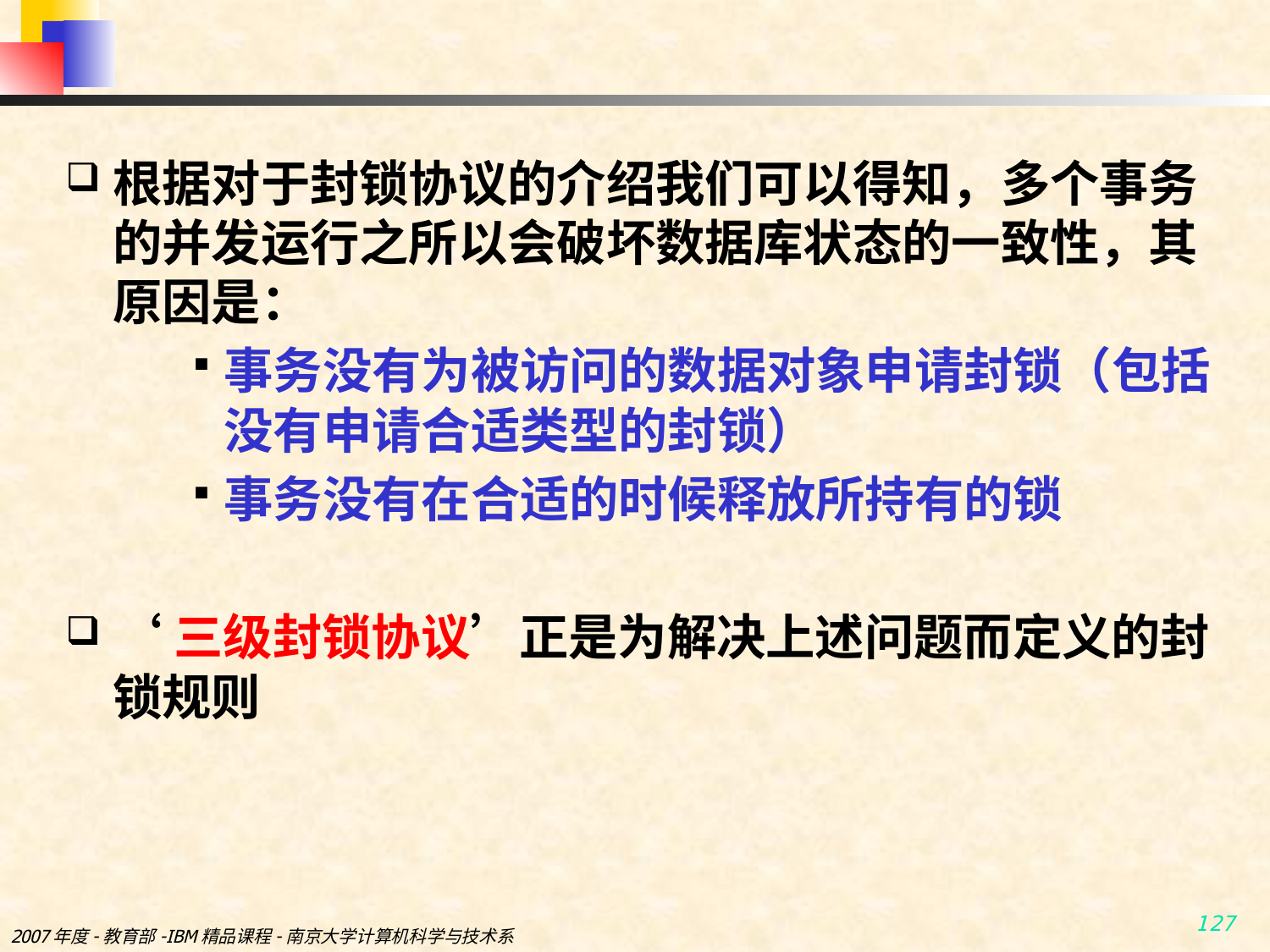

#
根据对于封锁协议的介绍我们可以得知，多个事务的并发运行之所以会破坏数据库状态的一致性，其原因是：
事务没有为被访问的数据对象申请封锁（包括没有申请合适类型的封锁）
事务没有在合适的时候释放所持有的锁

‘三级封锁协议’正是为解决上述问题而定义的封锁规则
127